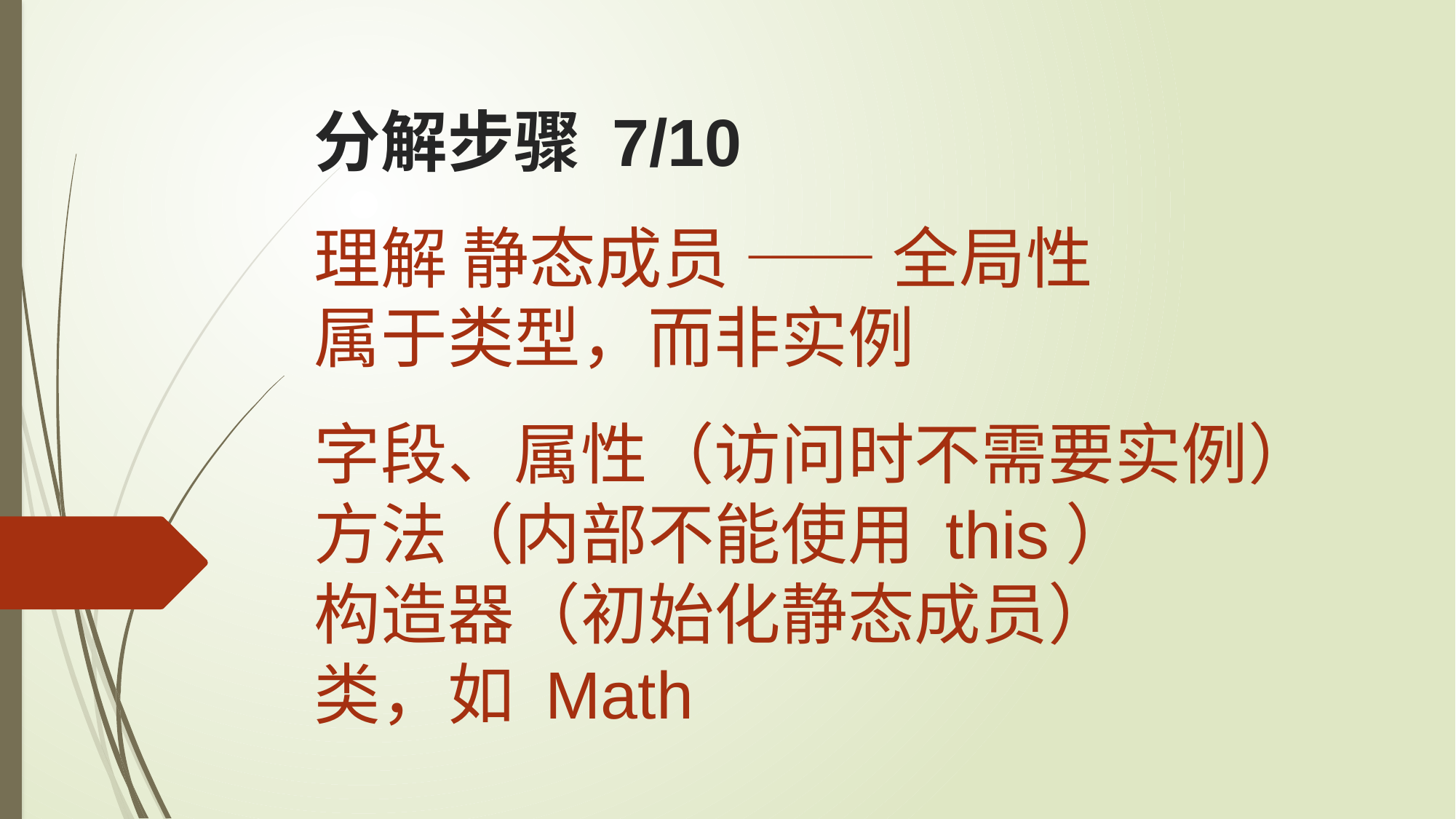

分解步骤 7/10

理解 静态成员 —— 全局性
属于类型，而非实例

字段、属性（访问时不需要实例）
方法（内部不能使用 this）
构造器（初始化静态成员）
类，如 Math